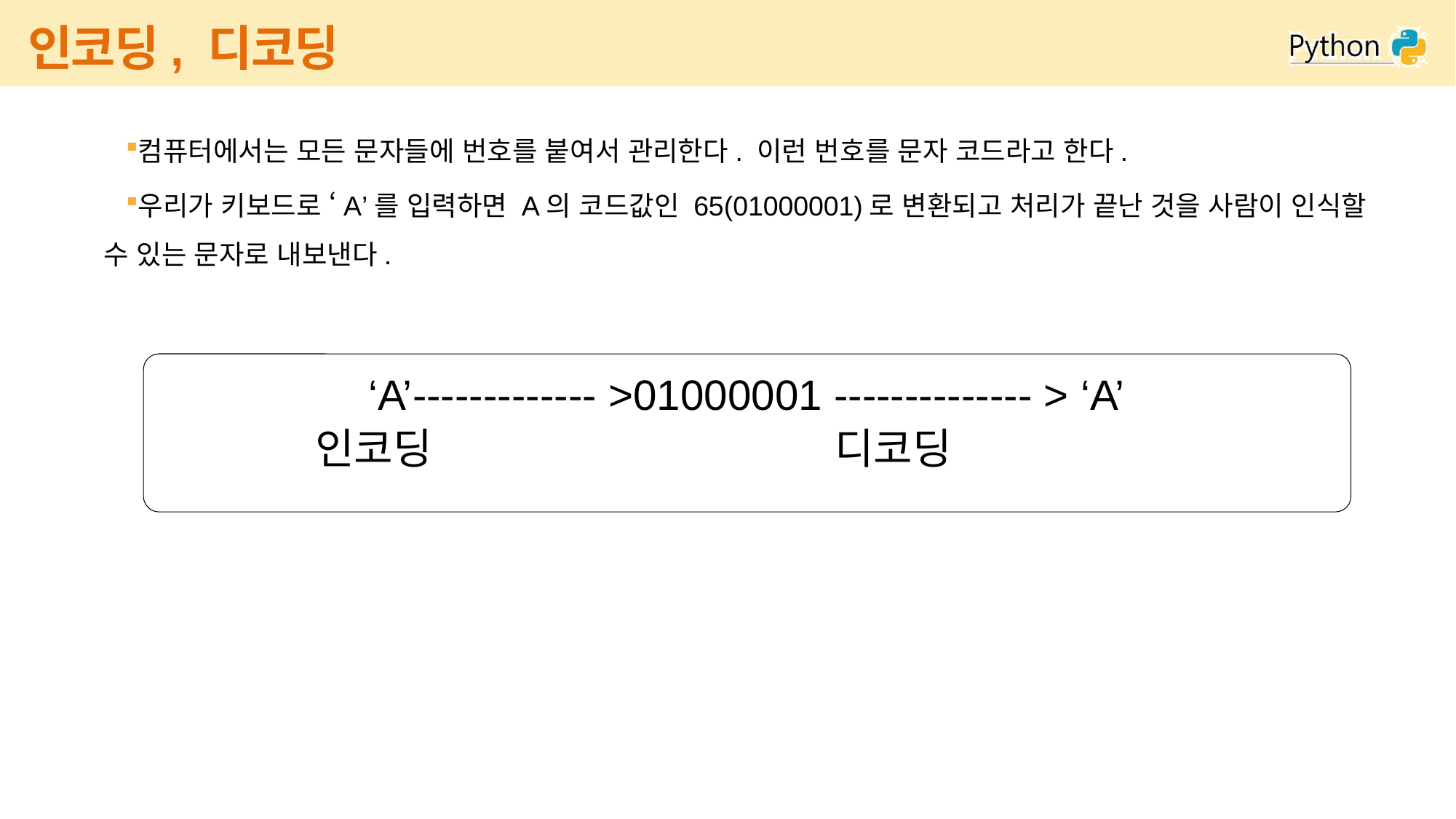

# 인코딩, 디코딩
컴퓨터에서는 모든 문자들에 번호를 붙여서 관리한다. 이런 번호를 문자 코드라고 한다.
우리가 키보드로 ‘A’를 입력하면 A의 코드값인 65(01000001)로 변환되고 처리가 끝난 것을 사람이 인식할 수 있는 문자로 내보낸다.

‘A’------------- >01000001 -------------- > ‘A’
      인코딩                                  디코딩